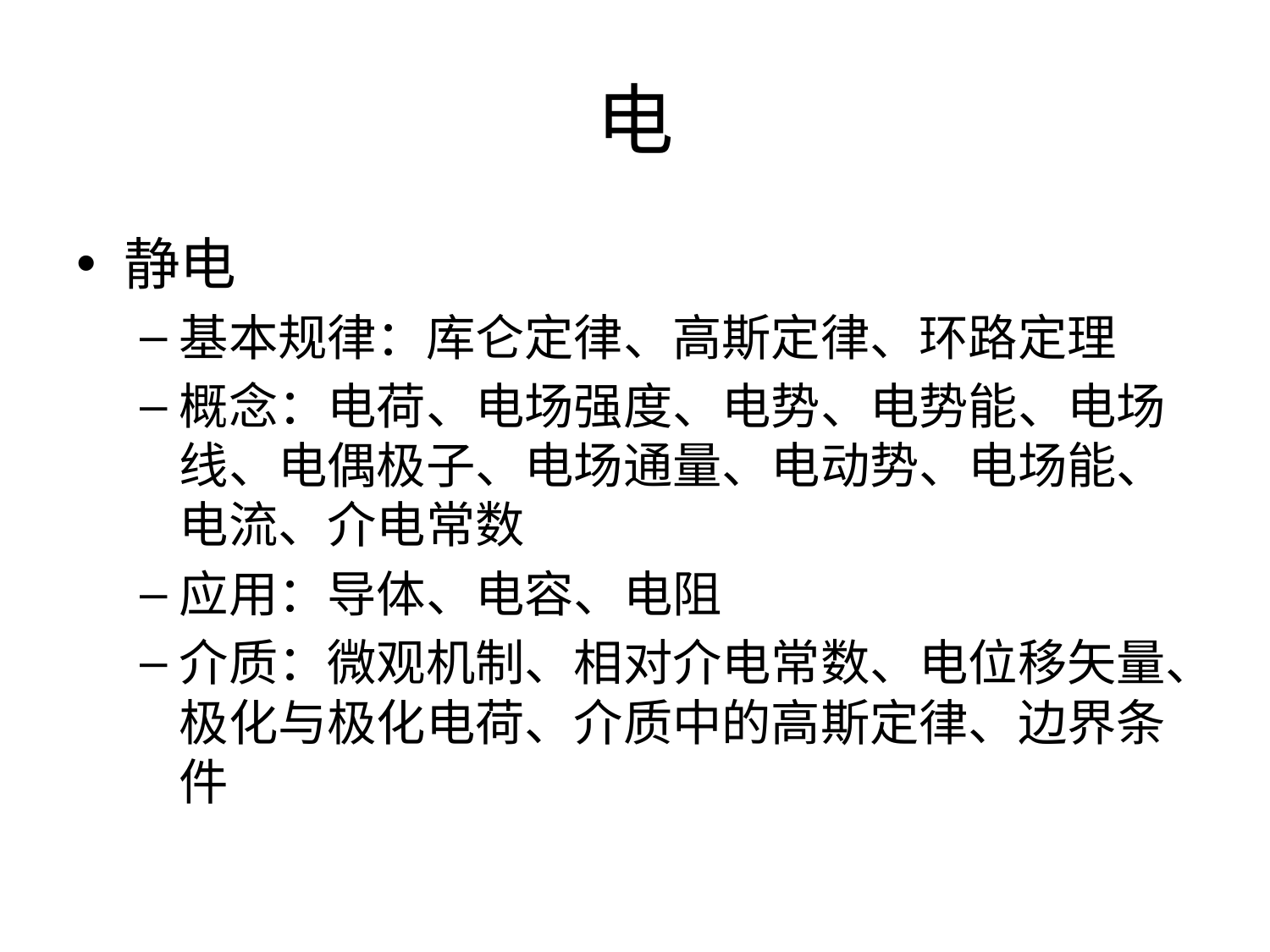

# 电
静电
基本规律：库仑定律、高斯定律、环路定理
概念：电荷、电场强度、电势、电势能、电场线、电偶极子、电场通量、电动势、电场能、电流、介电常数
应用：导体、电容、电阻
介质：微观机制、相对介电常数、电位移矢量、极化与极化电荷、介质中的高斯定律、边界条件